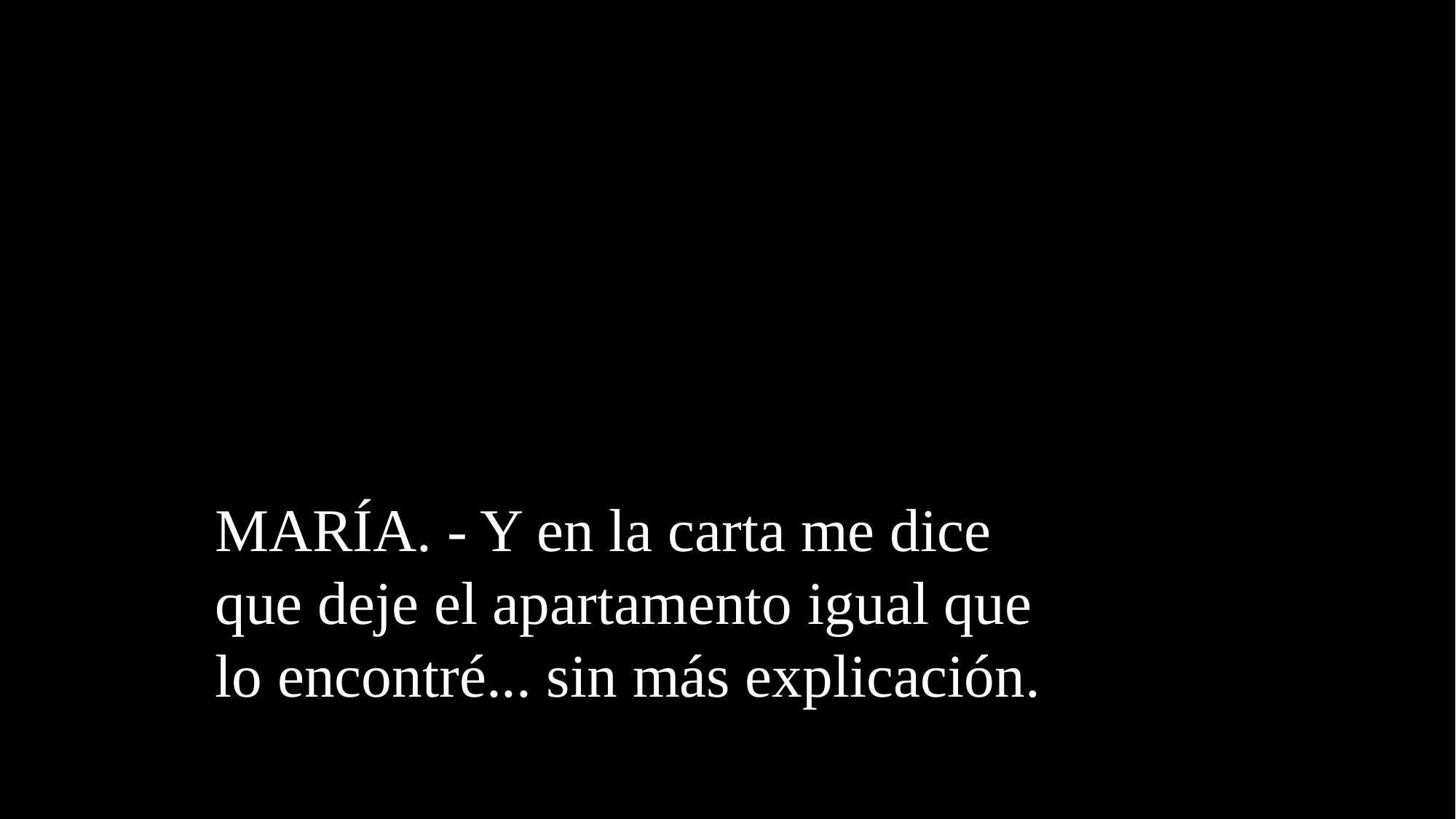

MARÍA. - Y en la carta me dice que deje el apartamento igual que lo encontré... sin más explicación.

マリア: 手紙には、「アパートを入居したときと同じ状態にしておくように」とだけ...